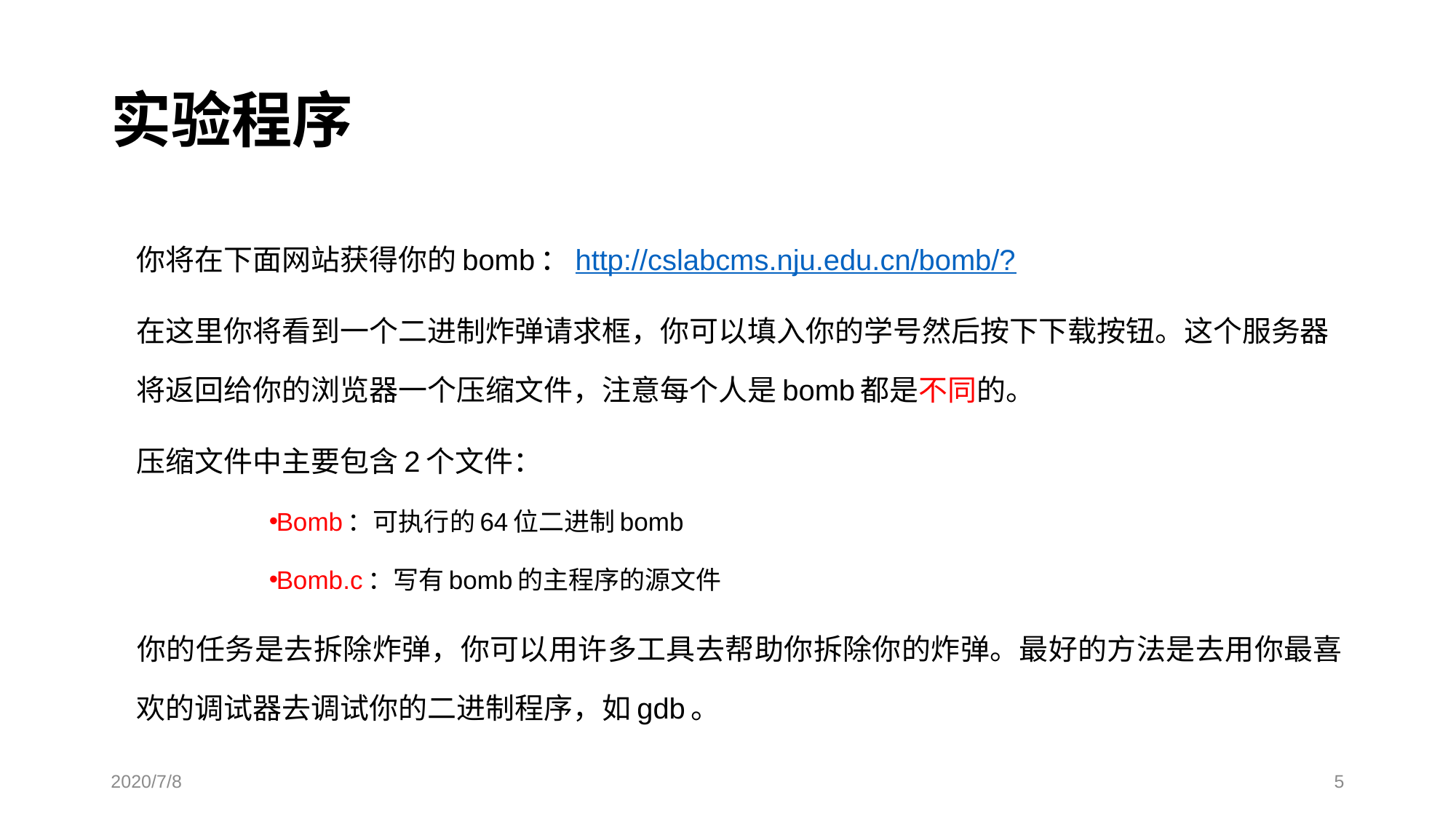

# 实验程序
你将在下面网站获得你的bomb：http://cslabcms.nju.edu.cn/bomb/?
	在这里你将看到一个二进制炸弹请求框，你可以填入你的学号然后按下下载按钮。这个服务器将返回给你的浏览器一个压缩文件，注意每个人是bomb都是不同的。
	压缩文件中主要包含2个文件：
Bomb：可执行的64位二进制bomb
Bomb.c：写有bomb的主程序的源文件
	你的任务是去拆除炸弹，你可以用许多工具去帮助你拆除你的炸弹。最好的方法是去用你最喜欢的调试器去调试你的二进制程序，如gdb。

2020/7/8
5